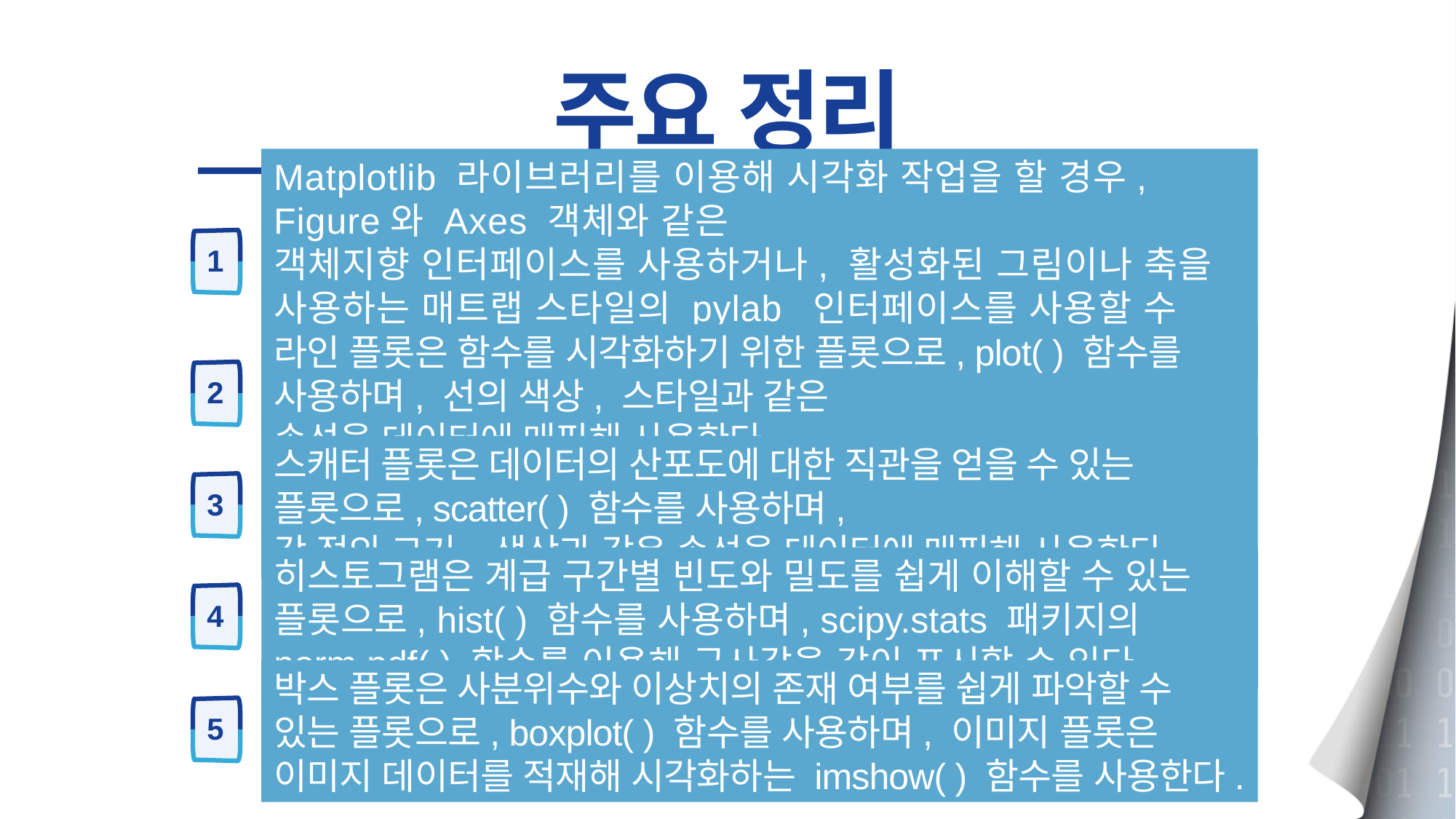

# 주요 정리
Matplotlib 라이브러리를 이용해 시각화 작업을 할 경우, Figure와 Axes 객체와 같은
객체지향 인터페이스를 사용하거나, 활성화된 그림이나 축을 사용하는 매트랩 스타일의 pylab  인터페이스를 사용할 수 있다.

1
라인 플롯은 함수를 시각화하기 위한 플롯으로, plot( ) 함수를 사용하며, 선의 색상, 스타일과 같은
속성을 데이터에 매핑해 사용한다.

2
스캐터 플롯은 데이터의 산포도에 대한 직관을 얻을 수 있는 플롯으로, scatter( ) 함수를 사용하며,
각 점의 크기, 색상과 같은 속성을 데이터에 매핑해 사용한다.

3
히스토그램은 계급 구간별 빈도와 밀도를 쉽게 이해할 수 있는 플롯으로, hist( ) 함수를 사용하며, scipy.stats 패키지의 norm.pdf( ) 함수를 이용해 근사값을 같이 표시할 수 있다.

4
박스 플롯은 사분위수와 이상치의 존재 여부를 쉽게 파악할 수 있는 플롯으로, boxplot( ) 함수를 사용하며, 이미지 플롯은 이미지 데이터를 적재해 시각화하는 imshow( ) 함수를 사용한다.

5